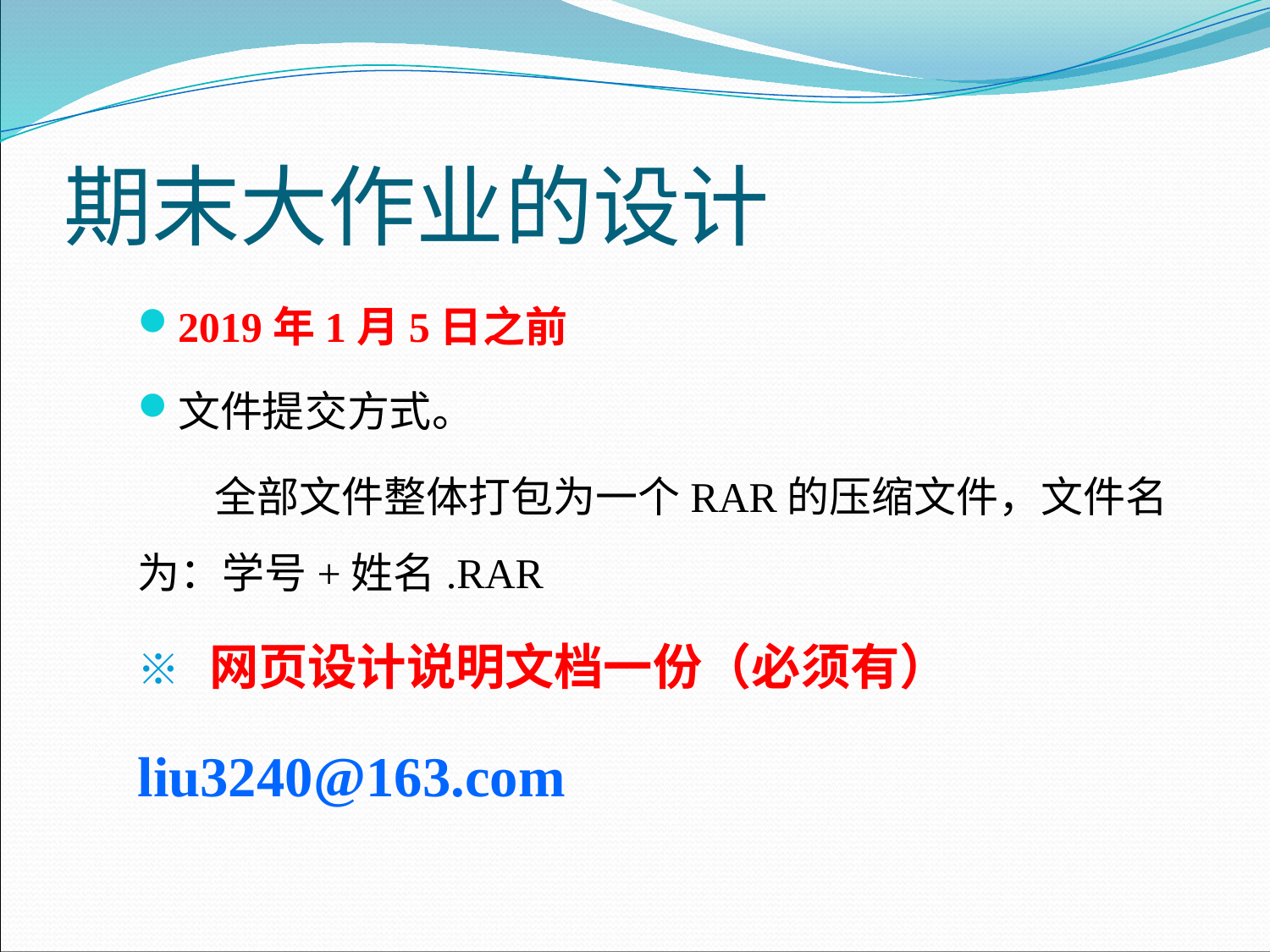

# 期末大作业的设计
2019年1月5日之前
文件提交方式。
       全部文件整体打包为一个RAR的压缩文件，文件名为：学号+姓名.RAR
※  网页设计说明文档一份（必须有）
liu3240@163.com